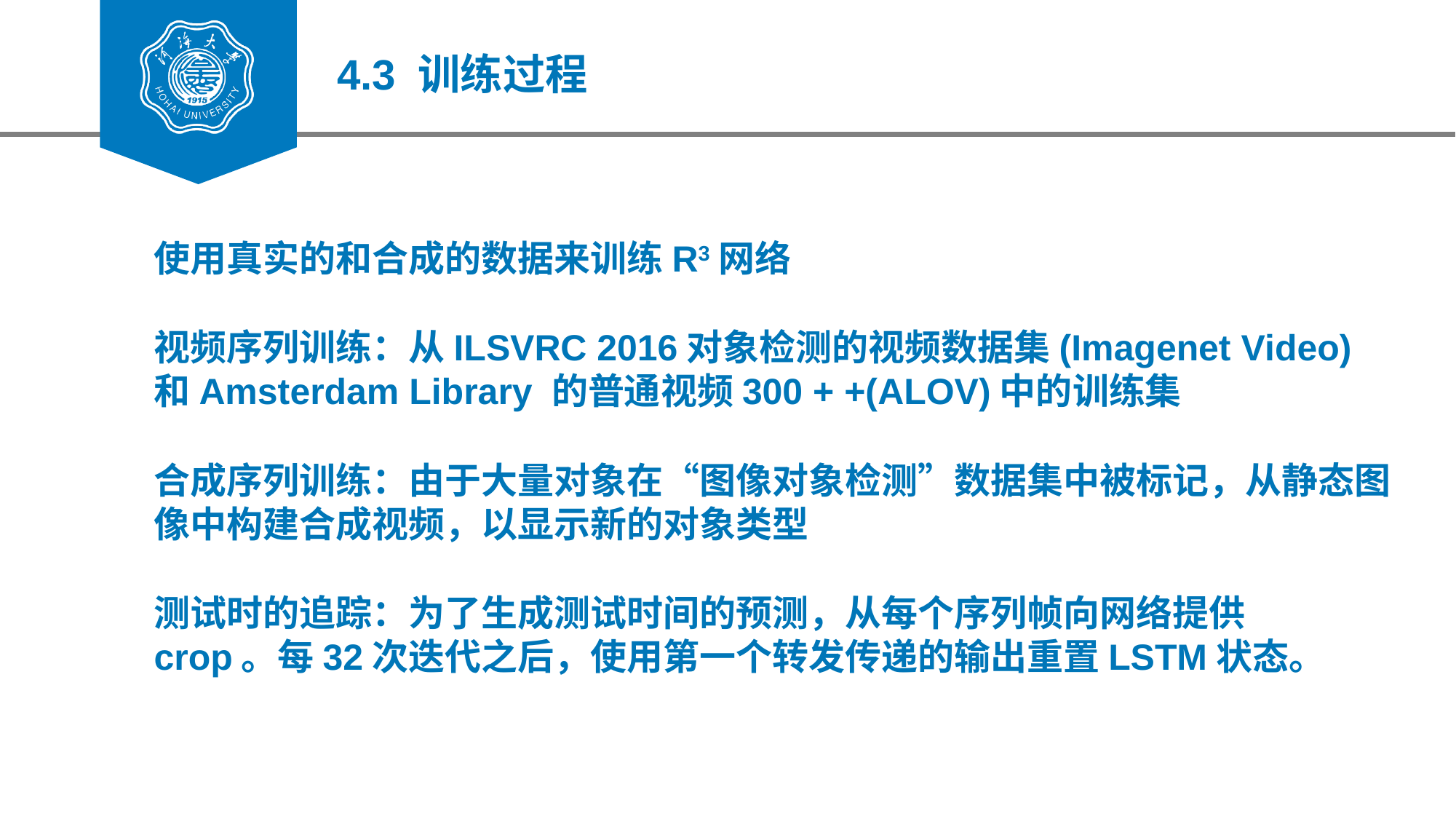

4.3 训练过程
使用真实的和合成的数据来训练R3网络
视频序列训练：从ILSVRC 2016对象检测的视频数据集(Imagenet Video)和Amsterdam Library 的普通视频300 + +(ALOV)中的训练集
合成序列训练：由于大量对象在“图像对象检测”数据集中被标记，从静态图像中构建合成视频，以显示新的对象类型
测试时的追踪：为了生成测试时间的预测，从每个序列帧向网络提供crop。每32次迭代之后，使用第一个转发传递的输出重置LSTM状态。